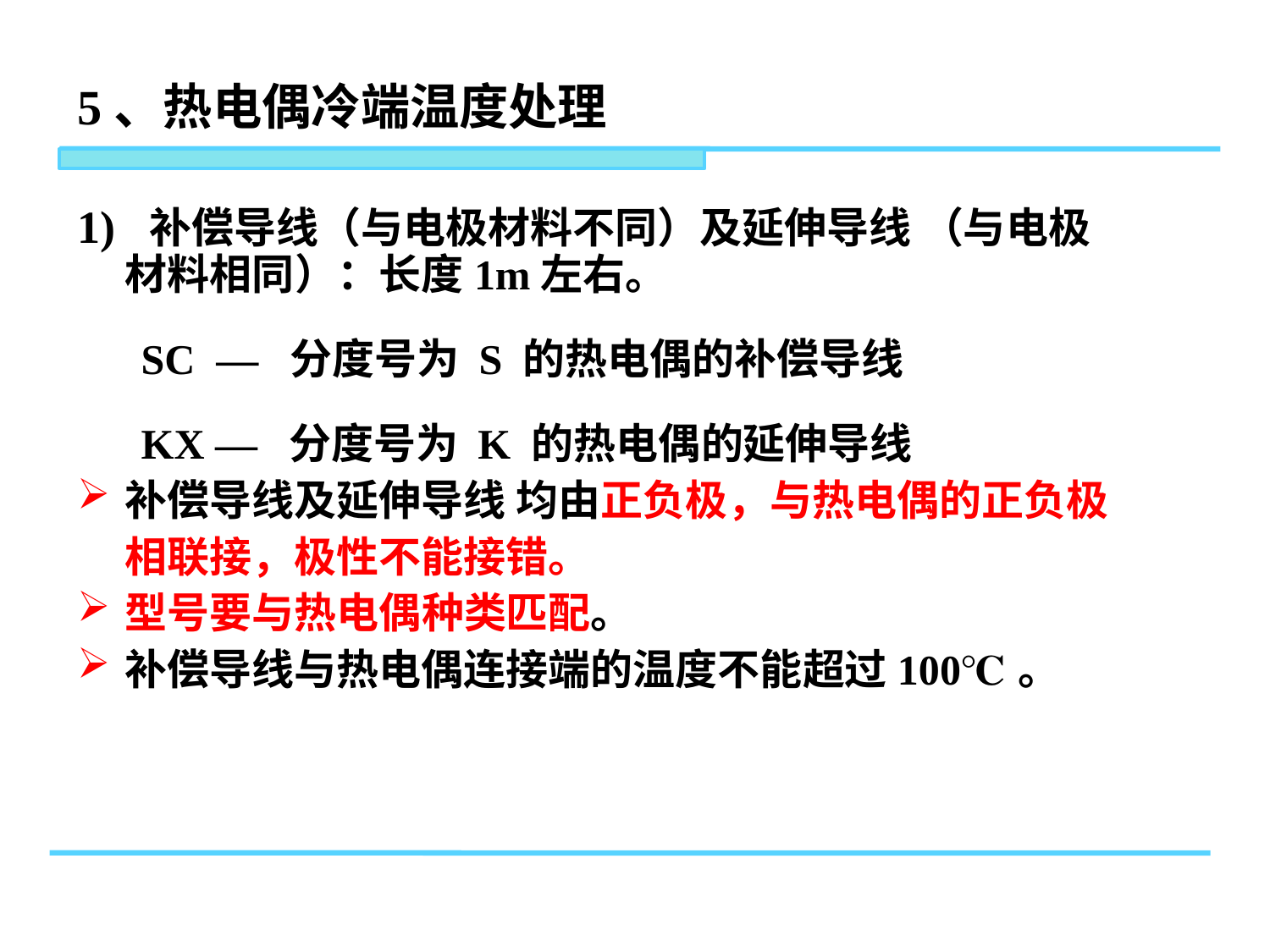

5、热电偶冷端温度处理

1)  补偿导线（与电极材料不同）及延伸导线 （与电极材料相同）：长度1m左右。
      SC  —  分度号为 S 的热电偶的补偿导线
      KX —  分度号为 K 的热电偶的延伸导线
补偿导线及延伸导线 均由正负极，与热电偶的正负极相联接，极性不能接错。
型号要与热电偶种类匹配。
补偿导线与热电偶连接端的温度不能超过100℃。